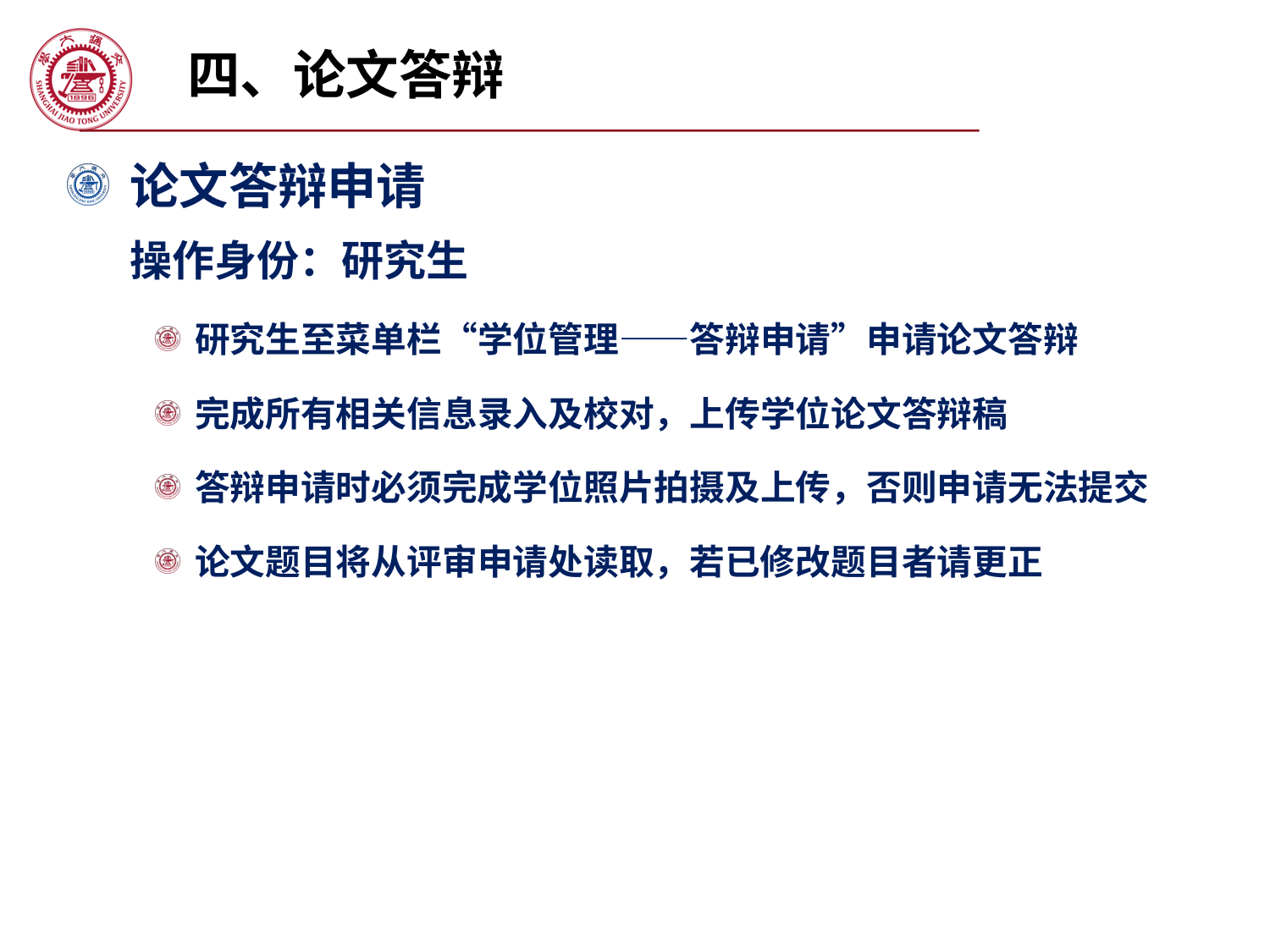

四、论文答辩
论文答辩申请
	操作身份：研究生
研究生至菜单栏“学位管理——答辩申请”申请论文答辩
完成所有相关信息录入及校对，上传学位论文答辩稿
答辩申请时必须完成学位照片拍摄及上传，否则申请无法提交
论文题目将从评审申请处读取，若已修改题目者请更正